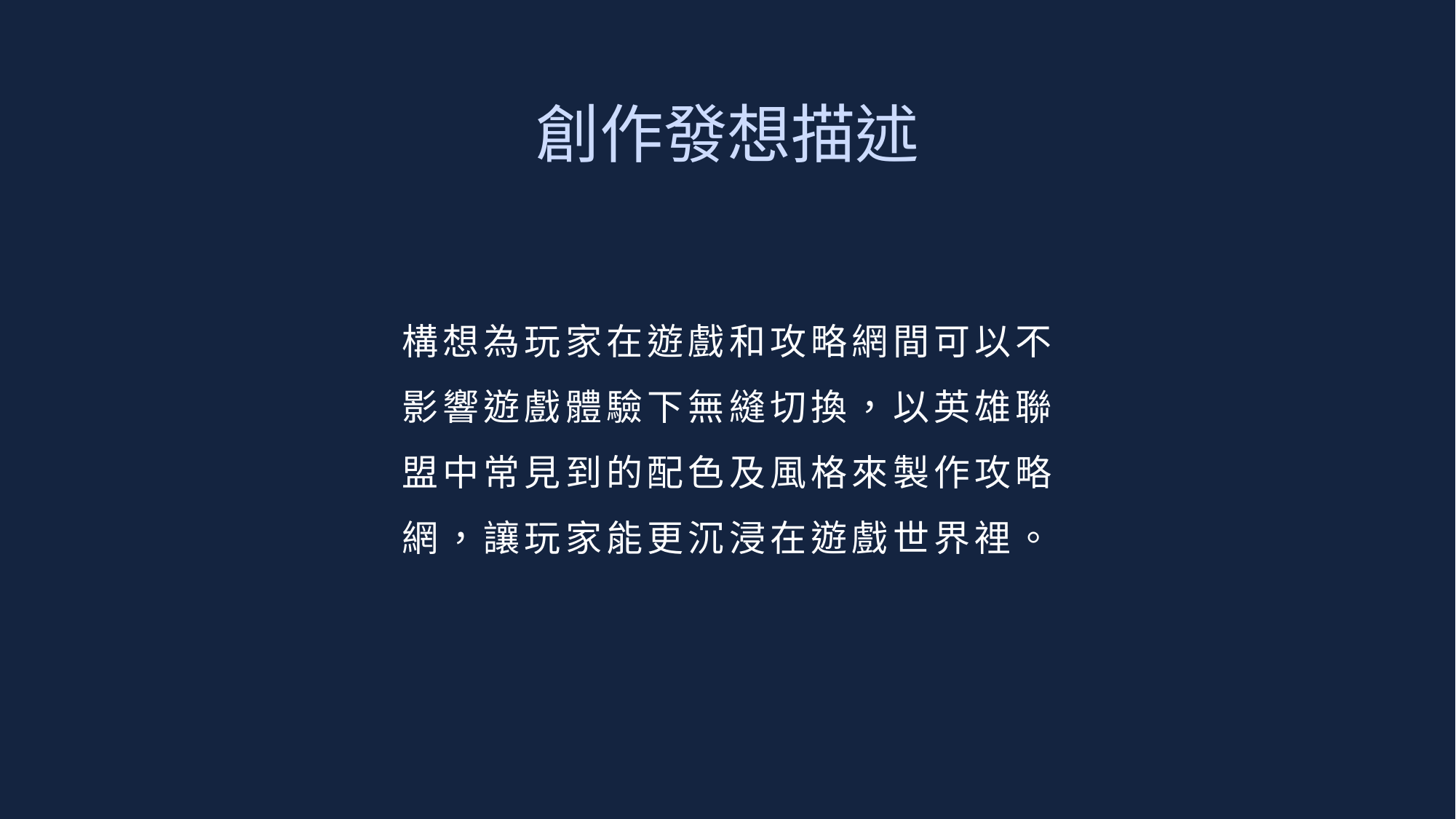

創作發想描述
構想為玩家在遊戲和攻略網間可以不影響遊戲體驗下無縫切換，以英雄聯盟中常見到的配色及風格來製作攻略網，讓玩家能更沉浸在遊戲世界裡。